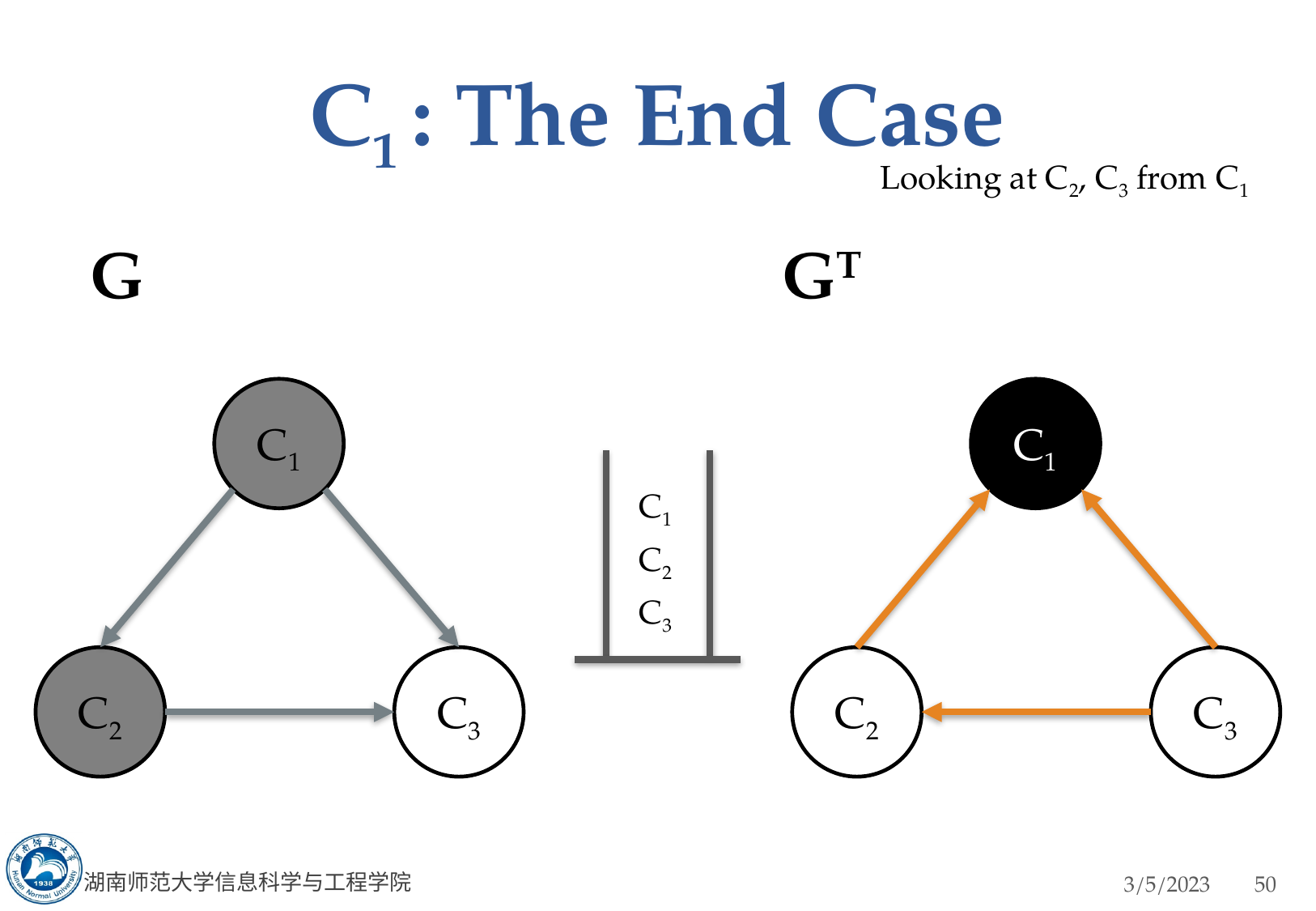

# C1 : The End Case
Looking at C2, C3 from C1
GT
G

C1

C1
C1
C2
C3

C2

C3

C2

C3
湖南师范大学信息科学与工程学院
3/5/2023
50